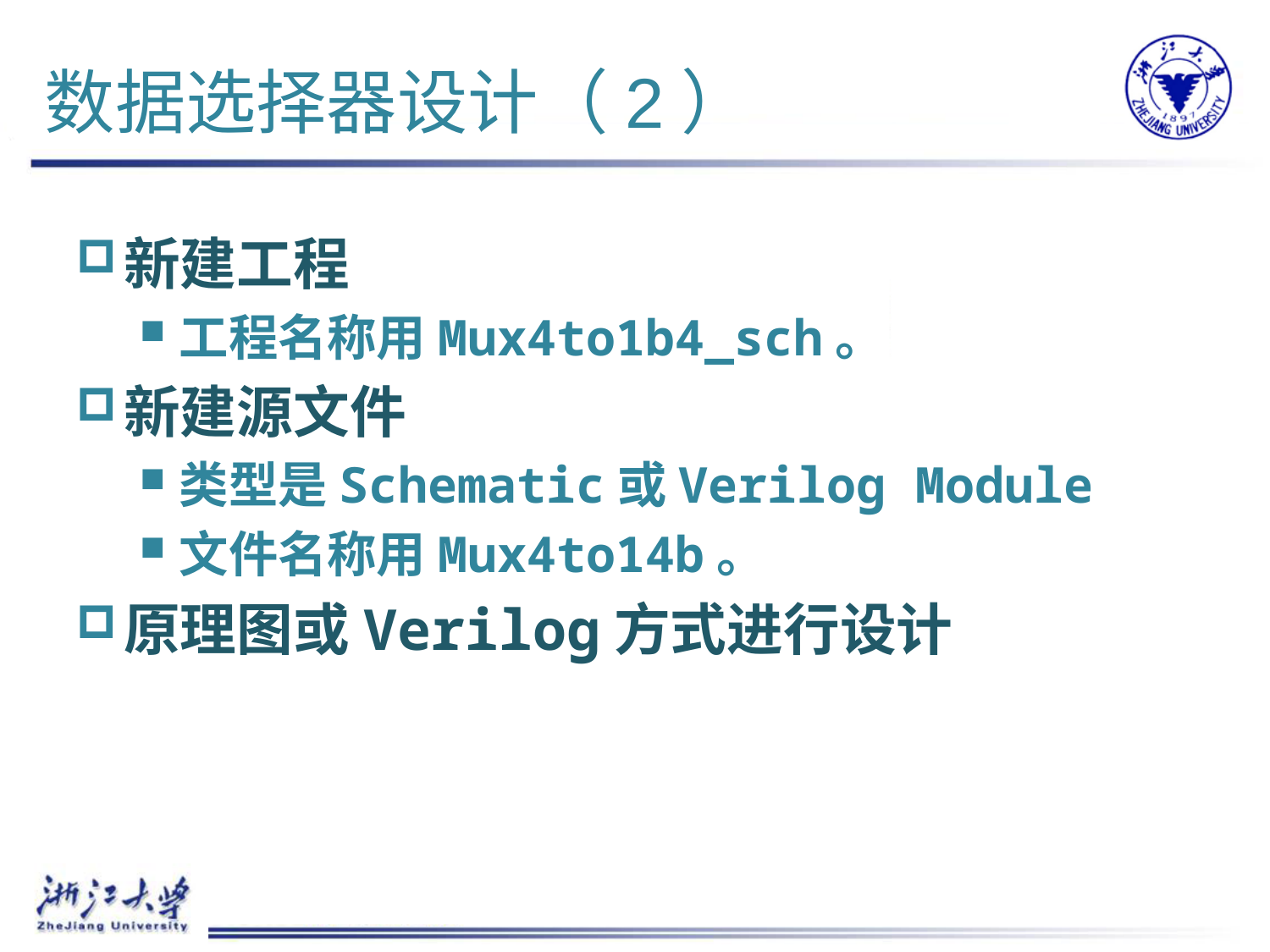

# 数据选择器设计（2）
新建工程
工程名称用Mux4to1b4_sch。
新建源文件
类型是Schematic或Verilog Module
文件名称用Mux4to14b。
原理图或Verilog方式进行设计